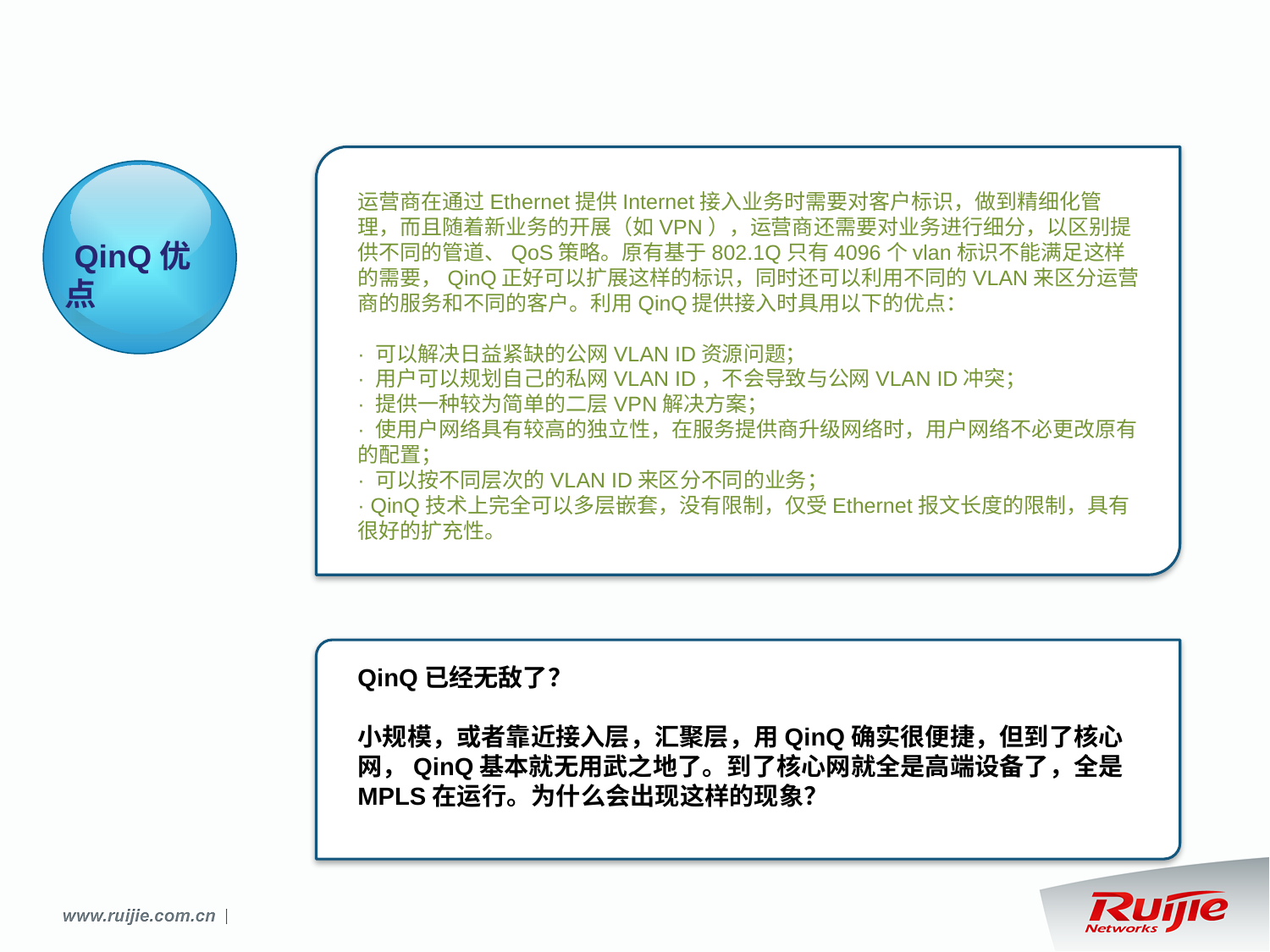

运营商在通过Ethernet提供Internet接入业务时需要对客户标识，做到精细化管理，而且随着新业务的开展（如VPN），运营商还需要对业务进行细分，以区别提供不同的管道、QoS策略。原有基于802.1Q只有4096个vlan标识不能满足这样的需要，QinQ正好可以扩展这样的标识，同时还可以利用不同的VLAN来区分运营商的服务和不同的客户。利用QinQ提供接入时具用以下的优点：

· 可以解决日益紧缺的公网VLAN ID资源问题；
· 用户可以规划自己的私网VLAN ID，不会导致与公网VLAN ID冲突；
· 提供一种较为简单的二层VPN解决方案；
· 使用户网络具有较高的独立性，在服务提供商升级网络时，用户网络不必更改原有的配置；
· 可以按不同层次的VLAN ID来区分不同的业务；
· QinQ技术上完全可以多层嵌套，没有限制，仅受Ethernet报文长度的限制，具有很好的扩充性。
 QinQ优点

QinQ已经无敌了？

小规模，或者靠近接入层，汇聚层，用QinQ确实很便捷，但到了核心网，QinQ基本就无用武之地了。到了核心网就全是高端设备了，全是MPLS在运行。为什么会出现这样的现象？